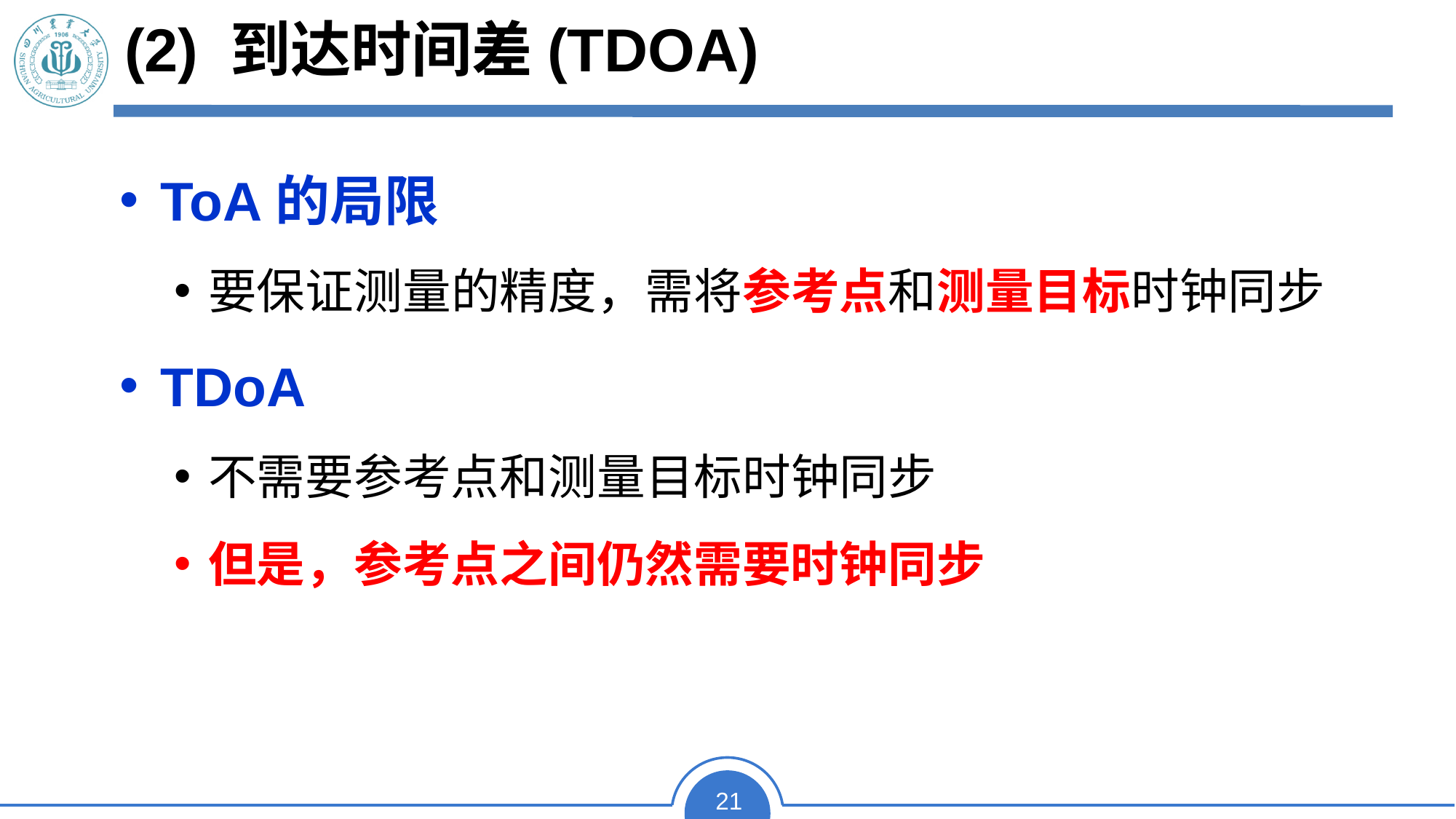

21
# (2) 到达时间差(TDoA)
ToA的局限
要保证测量的精度，需将参考点和测量目标时钟同步
TDoA
不需要参考点和测量目标时钟同步
但是，参考点之间仍然需要时钟同步